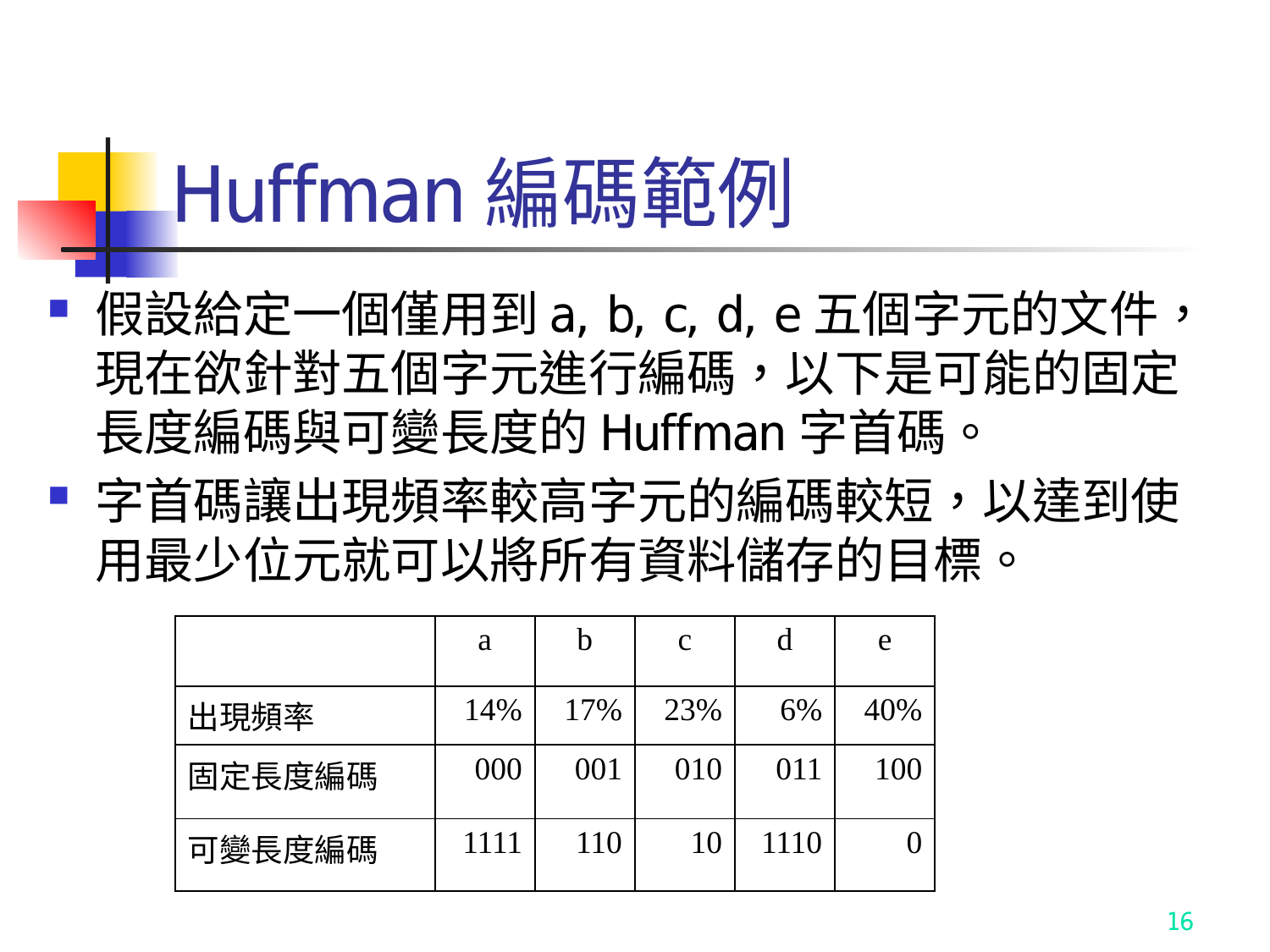

# Huffman編碼範例
假設給定一個僅用到a, b, c, d, e五個字元的文件，現在欲針對五個字元進行編碼，以下是可能的固定長度編碼與可變長度的Huffman字首碼。
字首碼讓出現頻率較高字元的編碼較短，以達到使用最少位元就可以將所有資料儲存的目標。
|  | a | b | c | d | e |
| --- | --- | --- | --- | --- | --- |
| 出現頻率 | 14% | 17% | 23% | 6% | 40% |
| 固定長度編碼 | 000 | 001 | 010 | 011 | 100 |
| 可變長度編碼 | 1111 | 110 | 10 | 1110 | 0 |
16